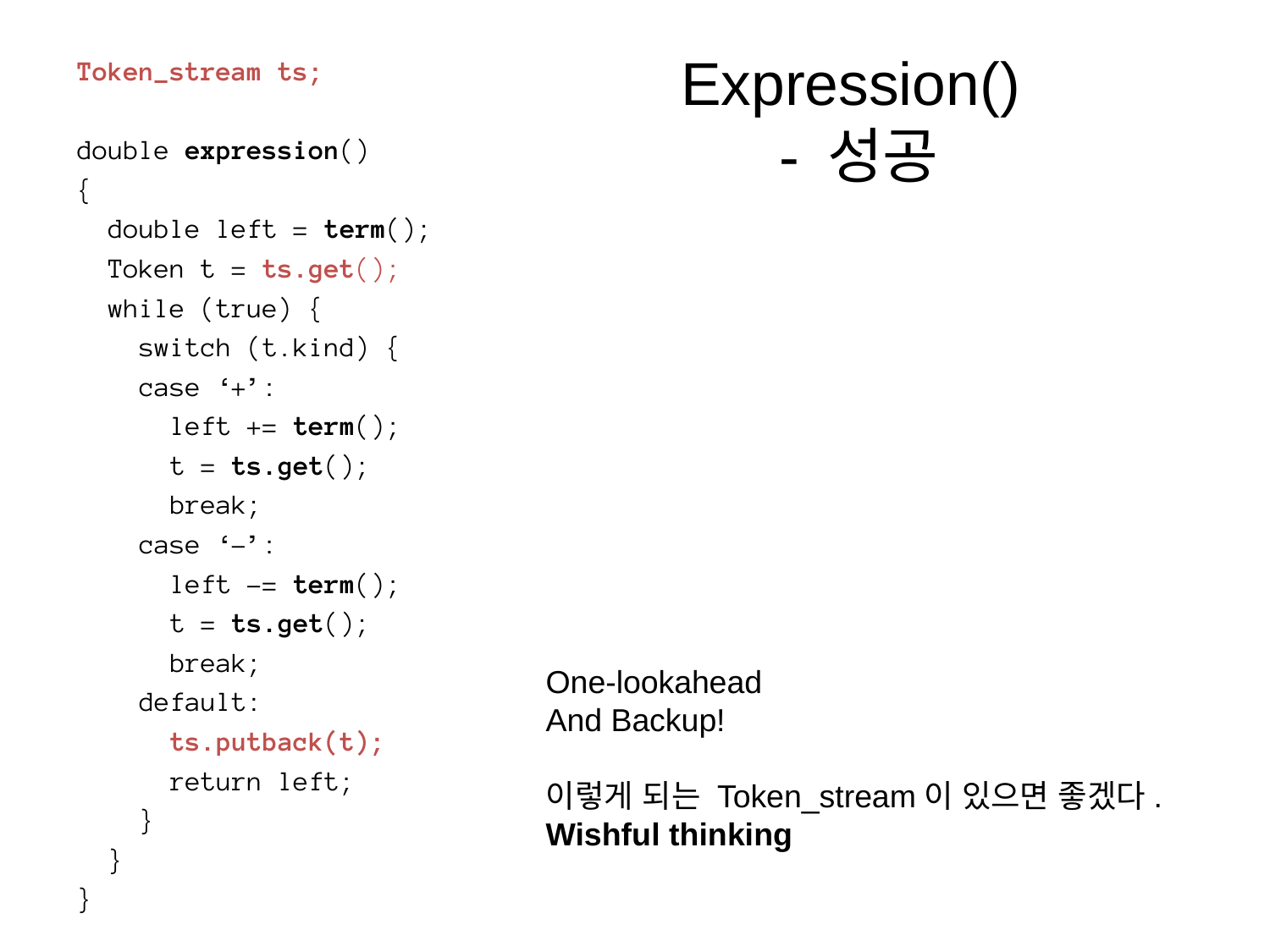

# Expression() - 성공
Token_stream ts;

double expression()
{
  double left = term();
  Token t = ts.get();
  while (true) {
    switch (t.kind) {
    case ‘+’:
      left += term();
      t = ts.get();
      break;
    case ‘-’:
      left -= term();
      t = ts.get();
      break;
    default:
      ts.putback(t);
      return left;
    }
  }
}
One-lookahead
And Backup!

이렇게 되는 Token_stream이 있으면 좋겠다.
Wishful thinking